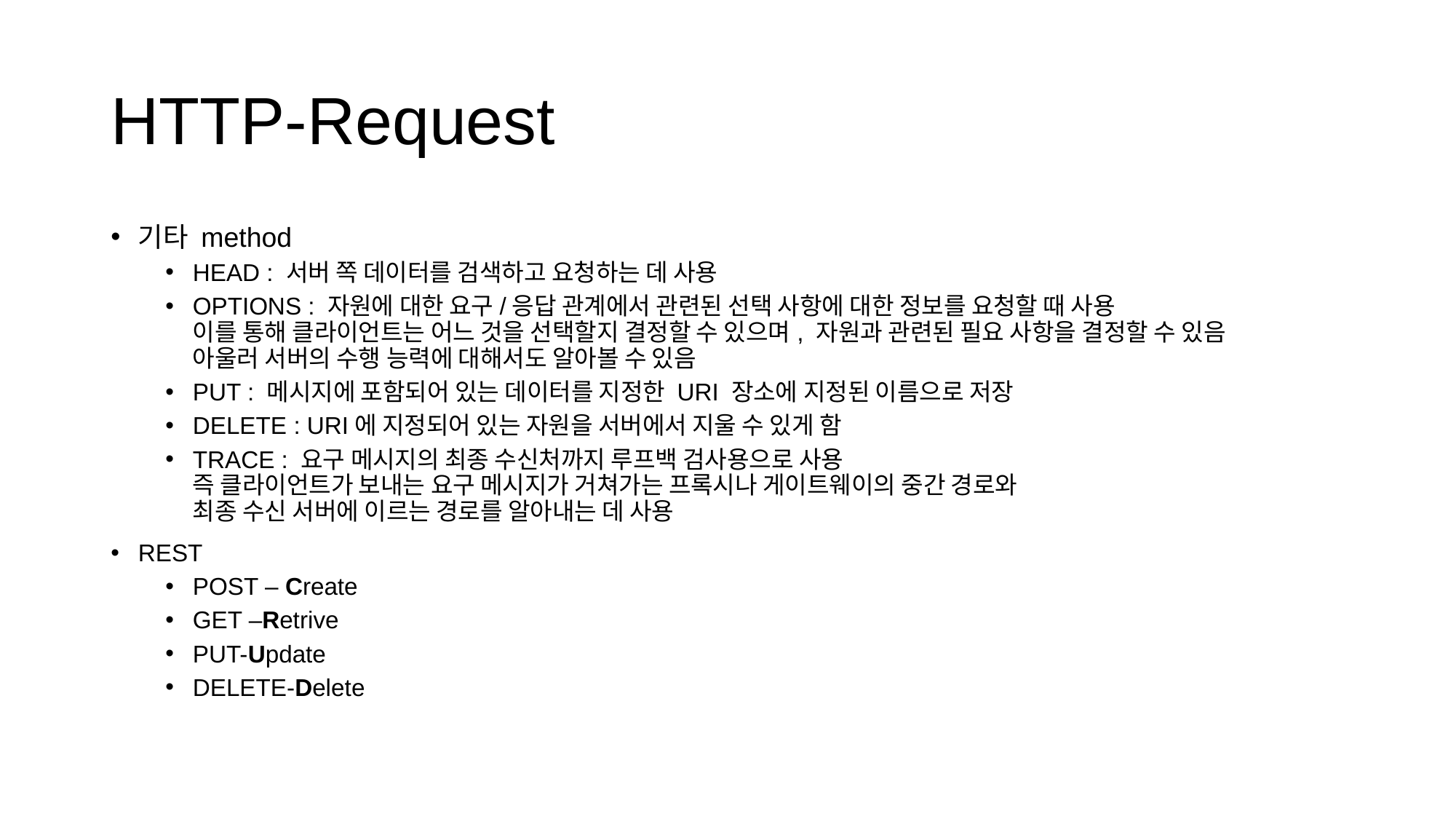

# HTTP-Request
기타 method
HEAD : 서버 쪽 데이터를 검색하고 요청하는 데 사용
OPTIONS : 자원에 대한 요구/응답 관계에서 관련된 선택 사항에 대한 정보를 요청할 때 사용
이를 통해 클라이언트는 어느 것을 선택할지 결정할 수 있으며, 자원과 관련된 필요 사항을 결정할 수 있음
아울러 서버의 수행 능력에 대해서도 알아볼 수 있음
PUT : 메시지에 포함되어 있는 데이터를 지정한 URI 장소에 지정된 이름으로 저장
DELETE : URI에 지정되어 있는 자원을 서버에서 지울 수 있게 함
TRACE : 요구 메시지의 최종 수신처까지 루프백 검사용으로 사용
즉 클라이언트가 보내는 요구 메시지가 거쳐가는 프록시나 게이트웨이의 중간 경로와
최종 수신 서버에 이르는 경로를 알아내는 데 사용
REST
POST – Create
GET –Retrive
PUT-Update
DELETE-Delete